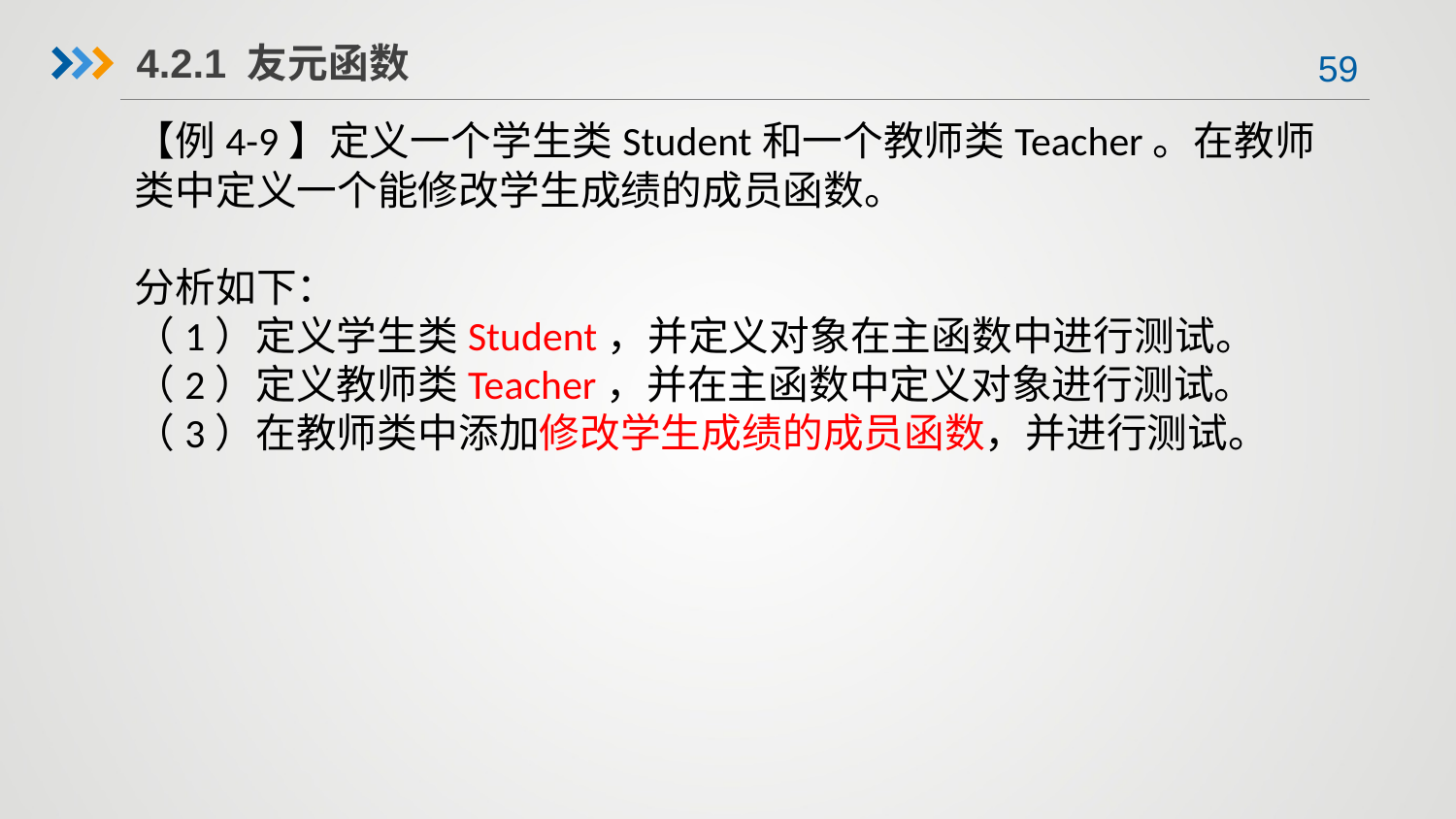

4.2.1 友元函数
【例4-9】定义一个学生类Student和一个教师类Teacher。在教师类中定义一个能修改学生成绩的成员函数。

分析如下：
（1）定义学生类Student，并定义对象在主函数中进行测试。
（2）定义教师类Teacher，并在主函数中定义对象进行测试。
（3）在教师类中添加修改学生成绩的成员函数，并进行测试。